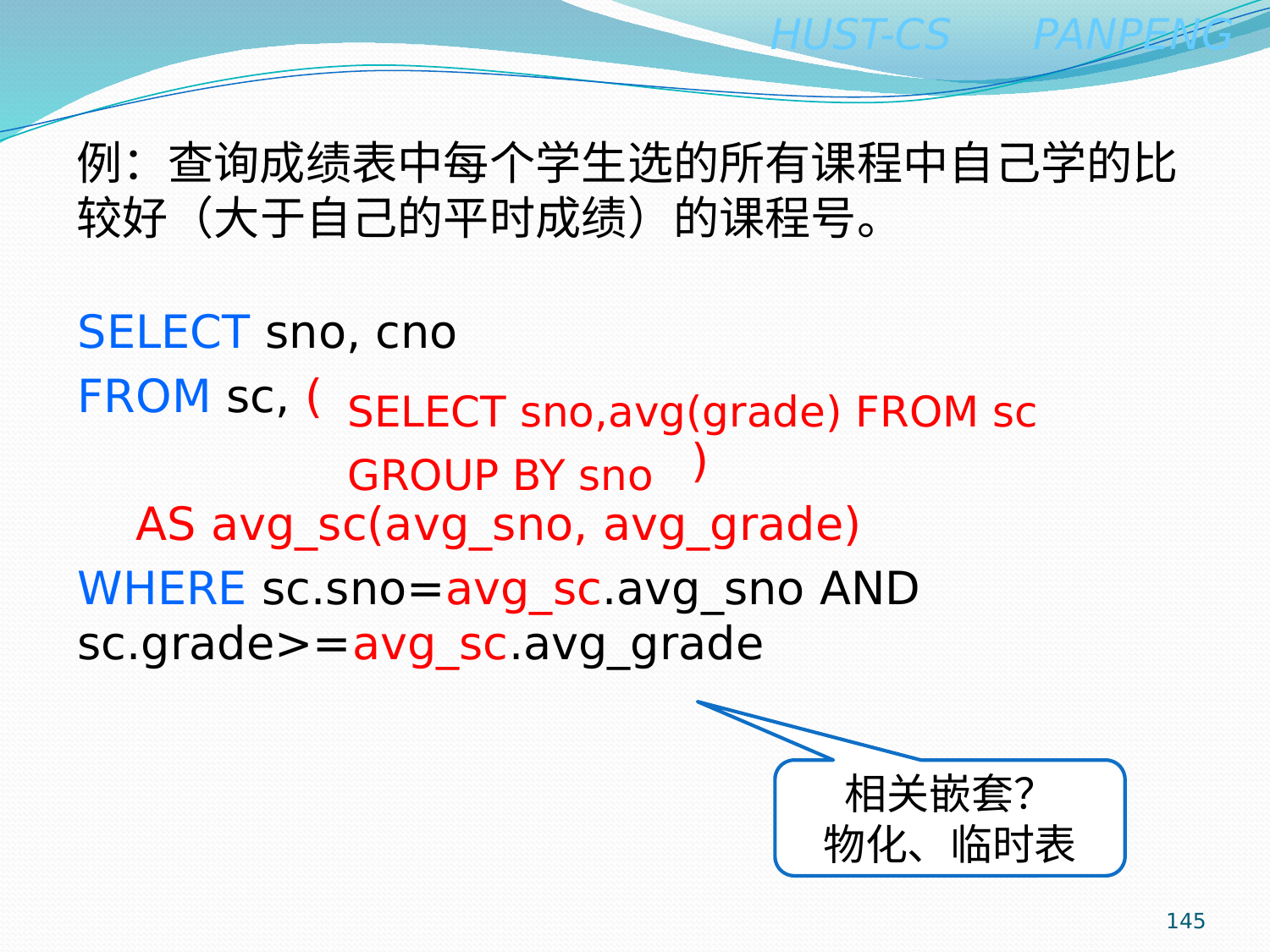

例：查询成绩表中每个学生选的所有课程中自己学的比较好（大于自己的平时成绩）的课程号。
SELECT sno, cno
FROM sc, (
                                          )
    AS avg_sc(avg_sno, avg_grade)
WHERE sc.sno=avg_sc.avg_sno AND sc.grade>=avg_sc.avg_grade
SELECT sno,avg(grade) FROM sc
GROUP BY sno
相关嵌套？
物化、临时表
145